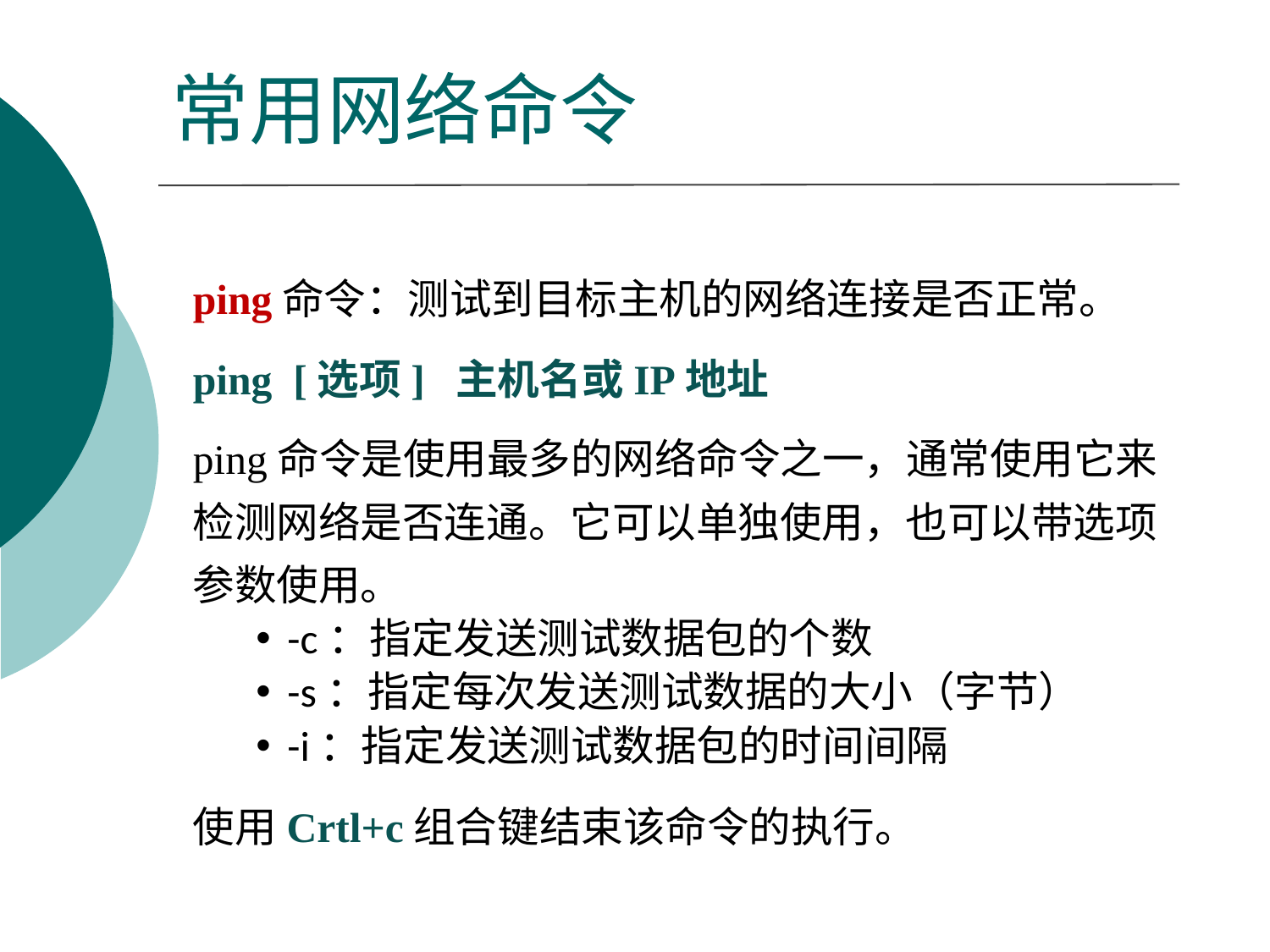

# 常用网络命令
ping命令：测试到目标主机的网络连接是否正常。
ping  [选项]  主机名或IP地址
ping命令是使用最多的网络命令之一，通常使用它来检测网络是否连通。它可以单独使用，也可以带选项参数使用。
-c：指定发送测试数据包的个数
-s：指定每次发送测试数据的大小（字节）
-i：指定发送测试数据包的时间间隔
使用Crtl+c组合键结束该命令的执行。